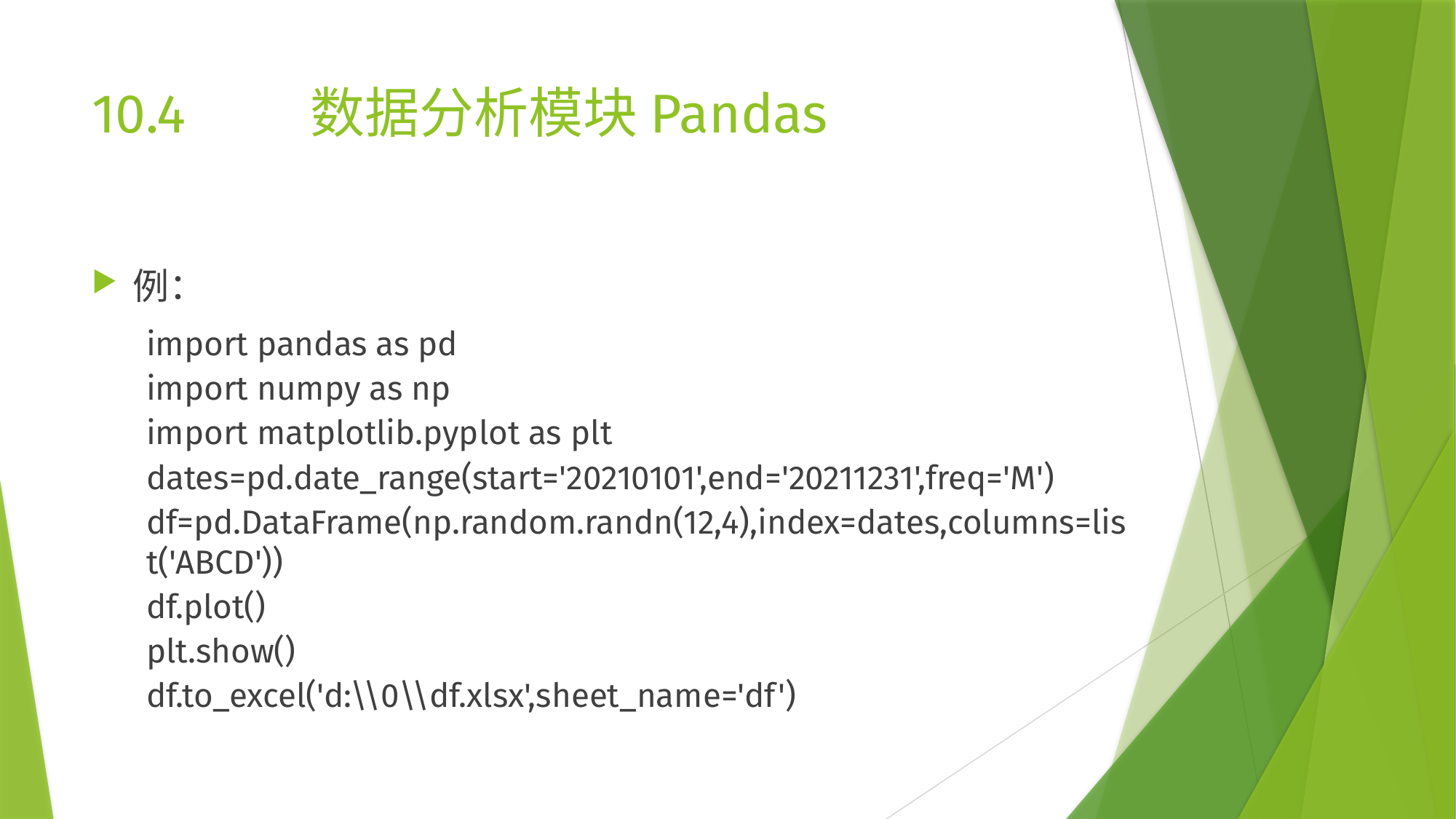

# 10.4		数据分析模块Pandas
例：
import pandas as pd
import numpy as np
import matplotlib.pyplot as plt
dates=pd.date_range(start='20210101',end='20211231',freq='M')
df=pd.DataFrame(np.random.randn(12,4),index=dates,columns=list('ABCD'))
df.plot()
plt.show()
df.to_excel('d:\\0\\df.xlsx',sheet_name='df')